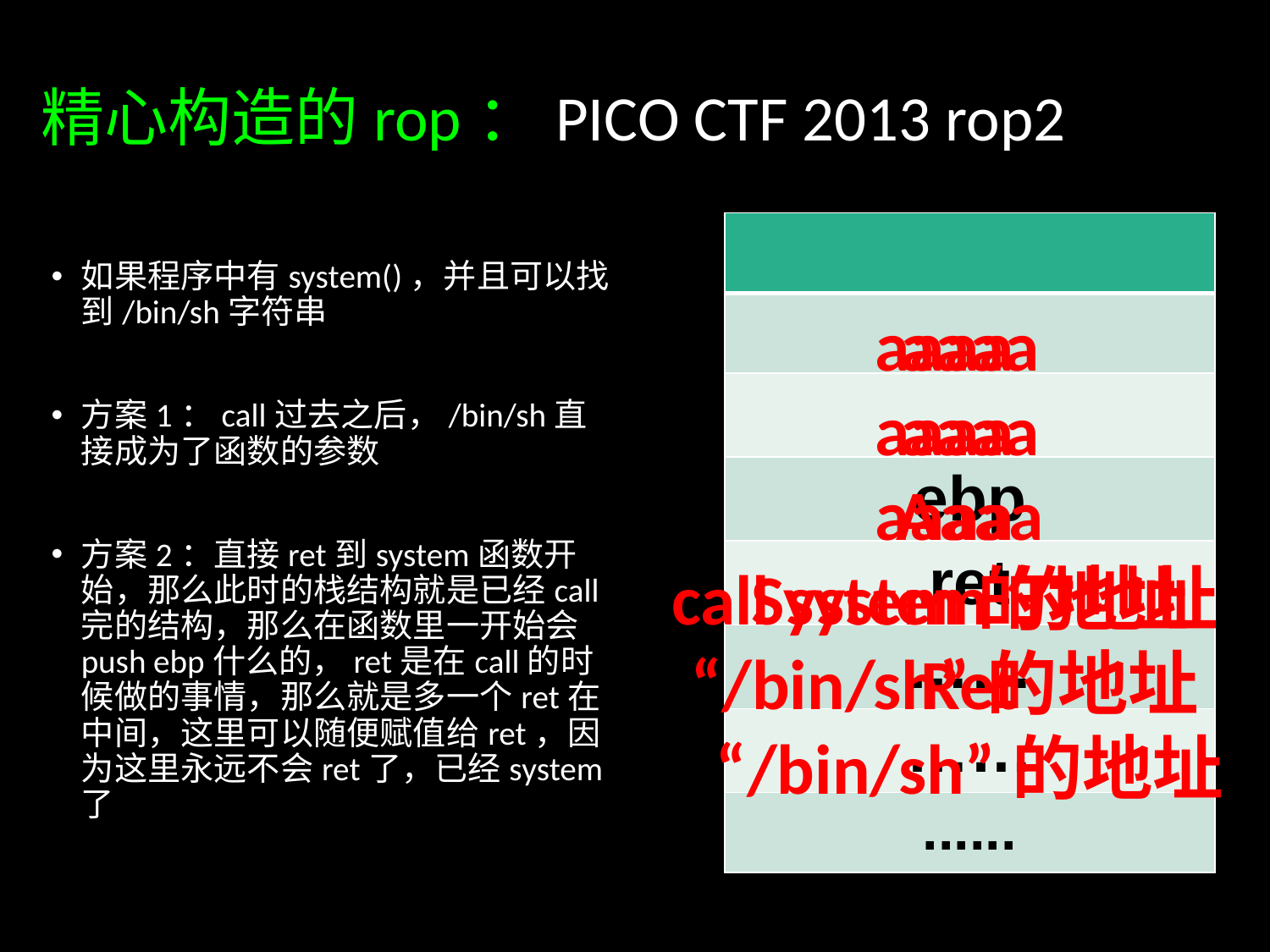

# 精心构造的rop：PICO CTF 2013 rop2
|  |
| --- |
|  |
|  |
| ebp |
| ret |
| …… |
| …… |
| ...... |
如果程序中有system()，并且可以找到/bin/sh字符串

方案1：call过去之后，/bin/sh直接成为了函数的参数

方案2：直接ret到system函数开始，那么此时的栈结构就是已经call完的结构，那么在函数里一开始会push ebp什么的，ret是在call的时候做的事情，那么就是多一个ret在中间，这里可以随便赋值给ret，因为这里永远不会ret了，已经system了
aaaa
aaaa
Aaaa
System的地址
Ret
“/bin/sh”的地址

aaaa
aaaa
aaaa
call system的地址
“/bin/sh”的地址